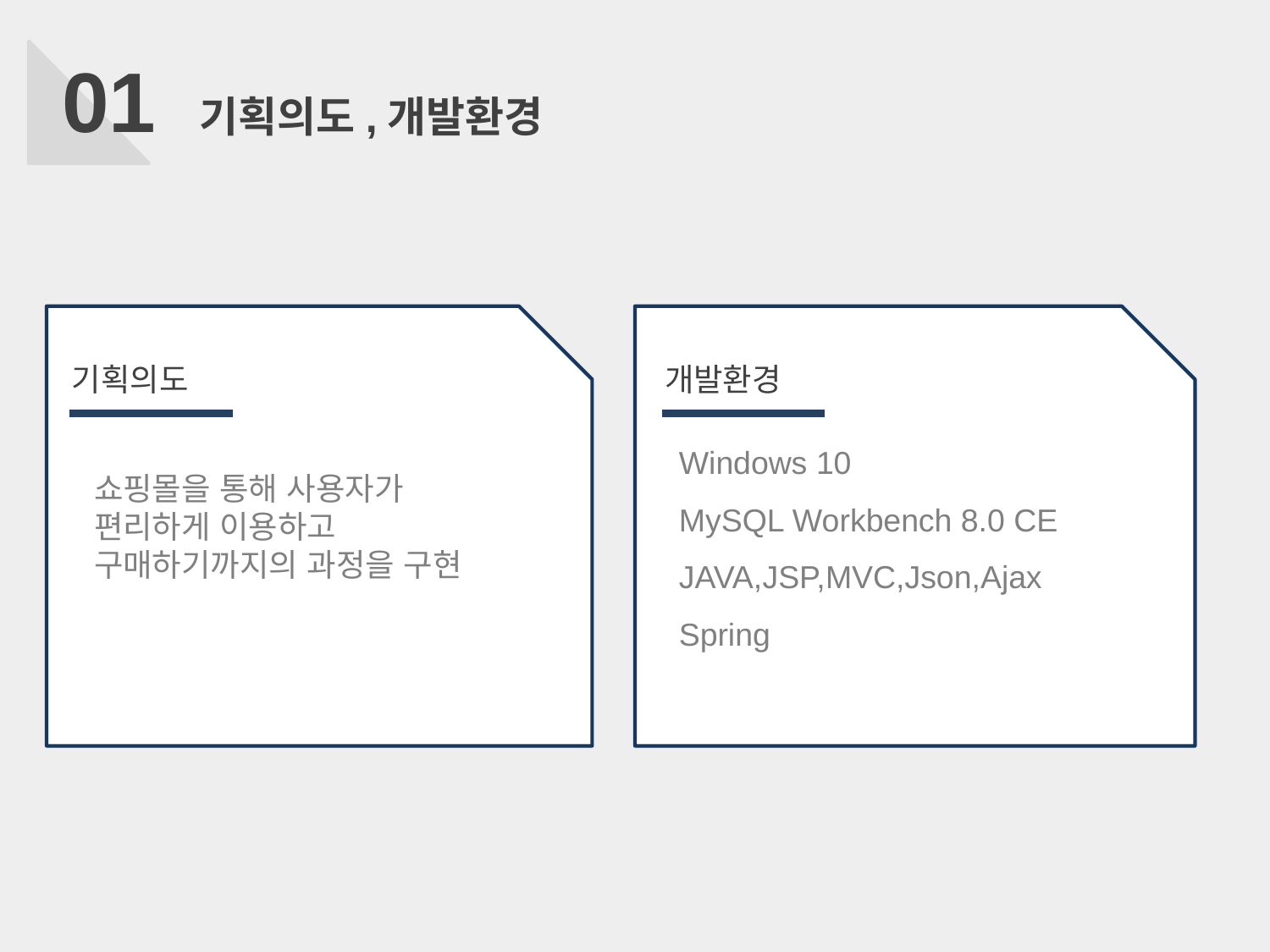

01 기획의도,개발환경

5, CSS3,Javascript, bootStrap4

기획의도
개발환경
Windows 10
MySQL Workbench 8.0 CE
JAVA,JSP,MVC,Json,Ajax
Spring
쇼핑몰을 통해 사용자가 편리하게 이용하고 구매하기까지의 과정을 구현